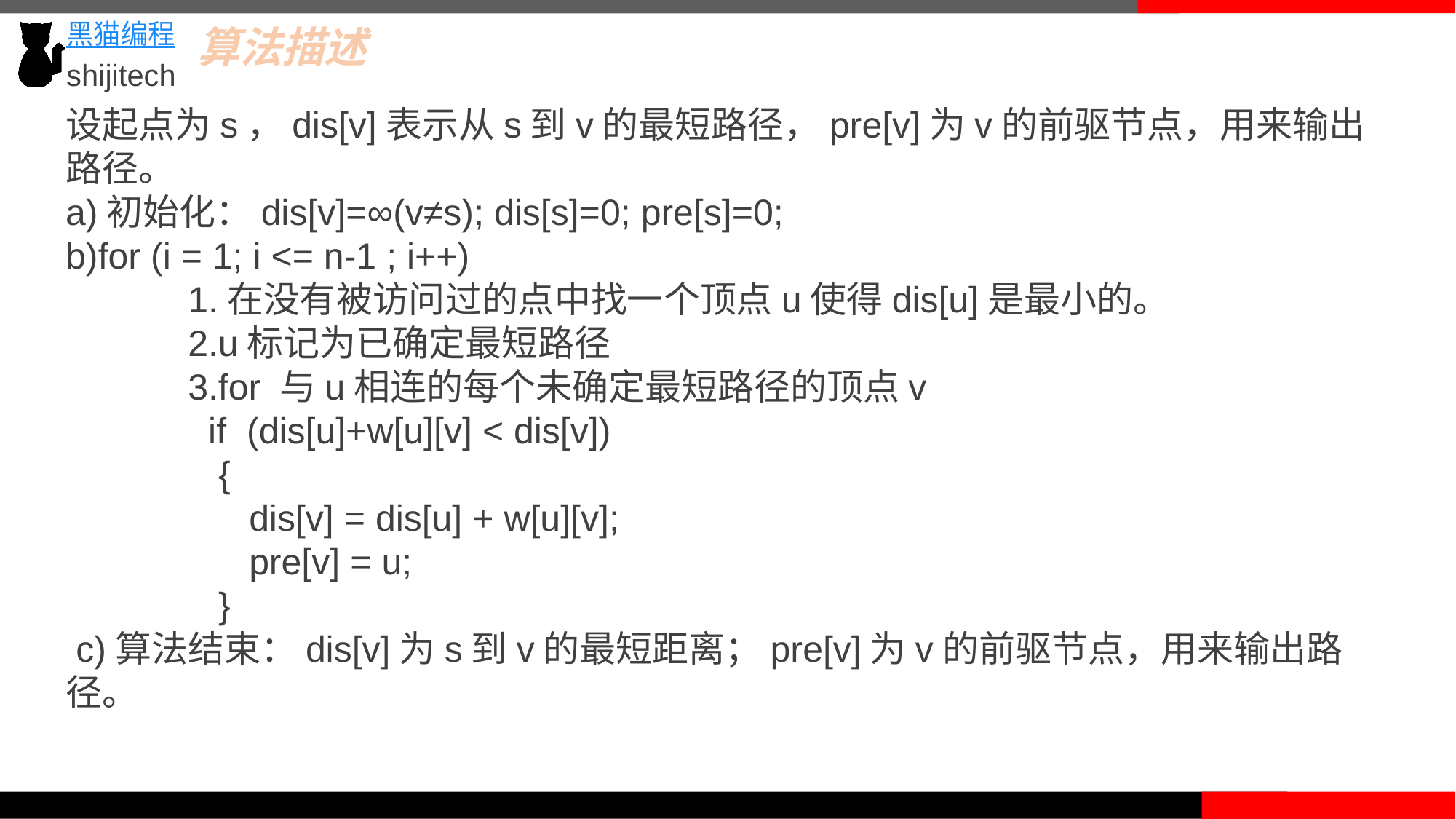

算法描述
设起点为s，dis[v]表示从s到v的最短路径，pre[v]为v的前驱节点，用来输出路径。
a)初始化：dis[v]=∞(v≠s); dis[s]=0; pre[s]=0;
b)for (i = 1; i <= n-1 ; i++)
            1.在没有被访问过的点中找一个顶点u使得dis[u]是最小的。
            2.u标记为已确定最短路径
            3.for 与u相连的每个未确定最短路径的顶点v
              if  (dis[u]+w[u][v] < dis[v])
               {
                  dis[v] = dis[u] + w[u][v];
                  pre[v] = u;
               }
 c)算法结束：dis[v]为s到v的最短距离；pre[v]为v的前驱节点，用来输出路径。